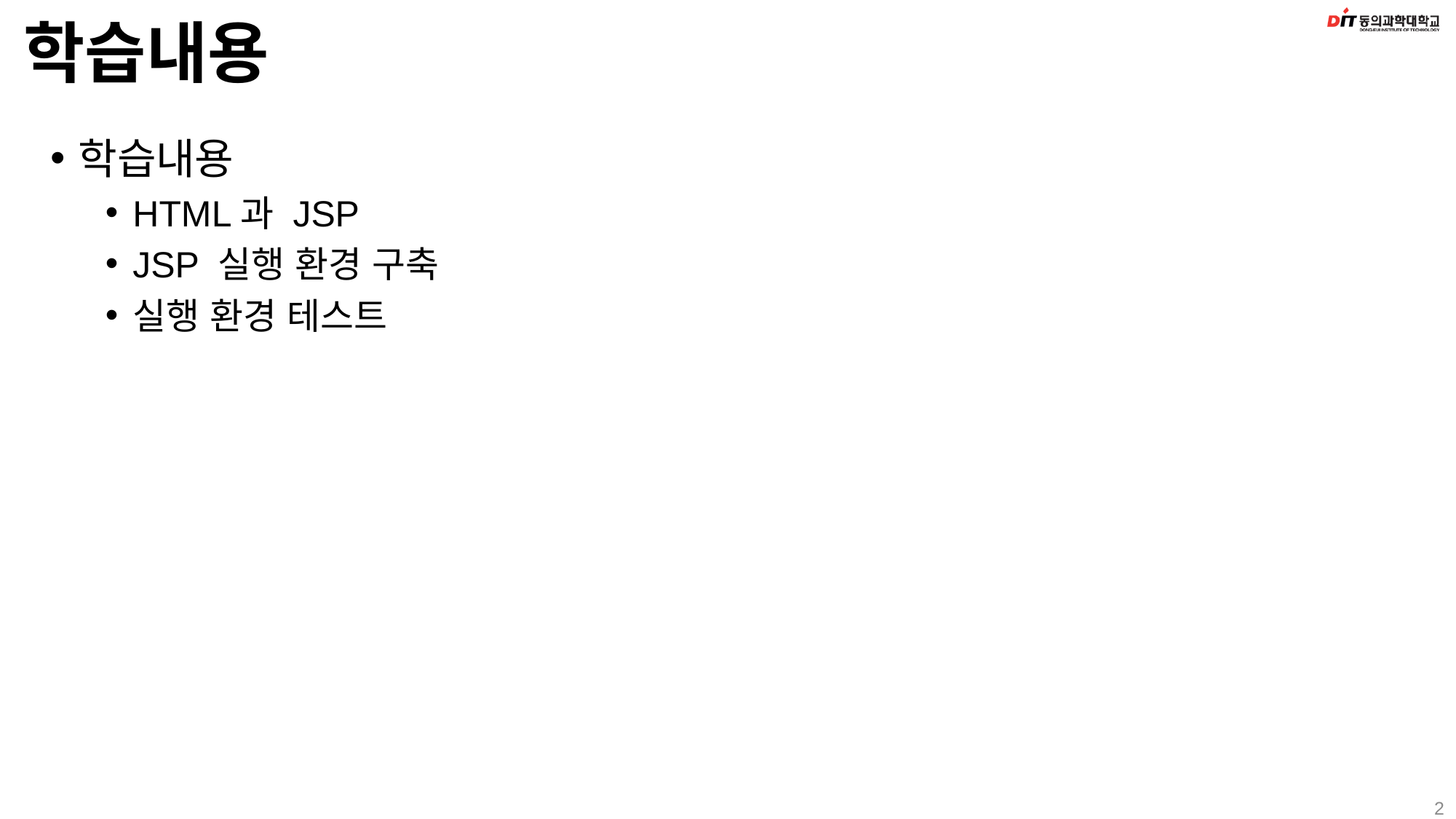

# 학습내용
학습내용
HTML과 JSP
JSP 실행 환경 구축
실행 환경 테스트
2